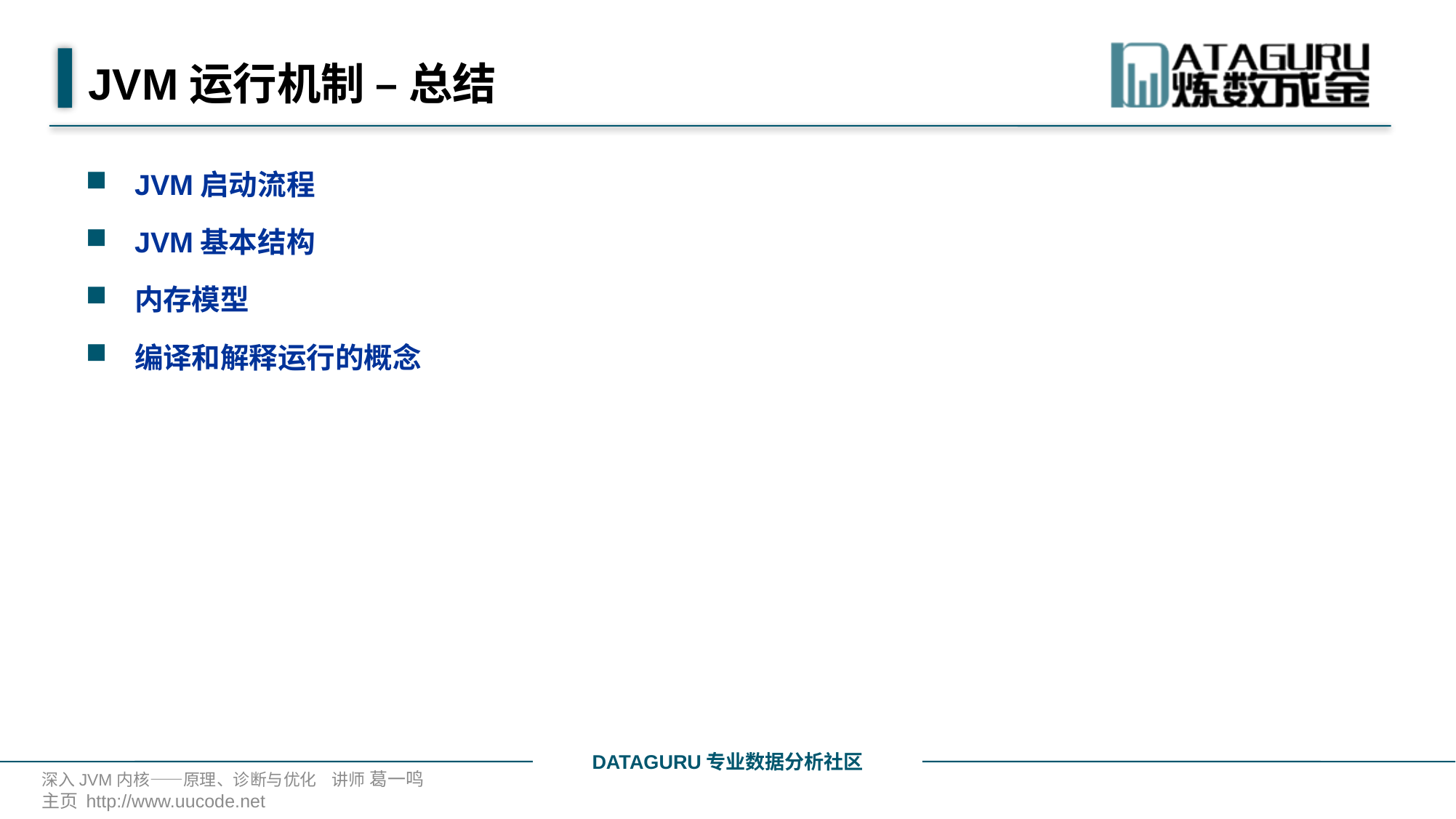

# JVM运行机制 – 总结
JVM启动流程
JVM基本结构
内存模型
编译和解释运行的概念